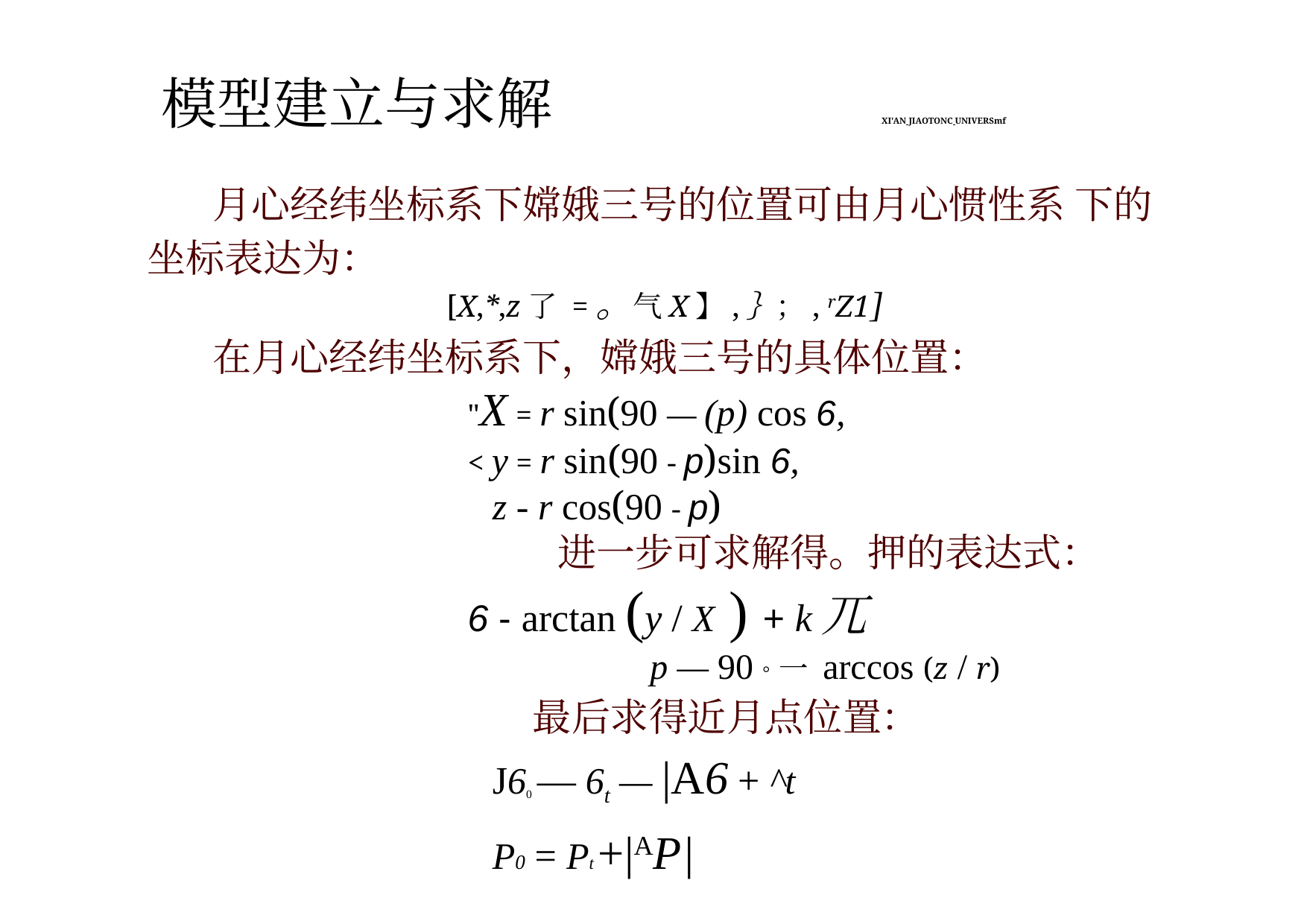

模型建立与求解                      XI'AN JIAOTONC UNIVERSmf
月心经纬坐标系下嫦娥三号的位置可由月心惯性系 下的坐标表达为：
[X,*,z了 =。气X】,｝；, rZ1]
在月心经纬坐标系下，嫦娥三号的具体位置：
"x = r sin(90 — (p) cos 6,
< y = r sin(90 - p)sin 6,
z - r cos(90 - p)
进一步可求解得。押的表达式：
6 - arctan (y / x ) + k兀
p — 90 ° 一 arccos (z / r)
最后求得近月点位置：
J60 — 6t — |a6 + ^t
P0 = Pt +|ap|